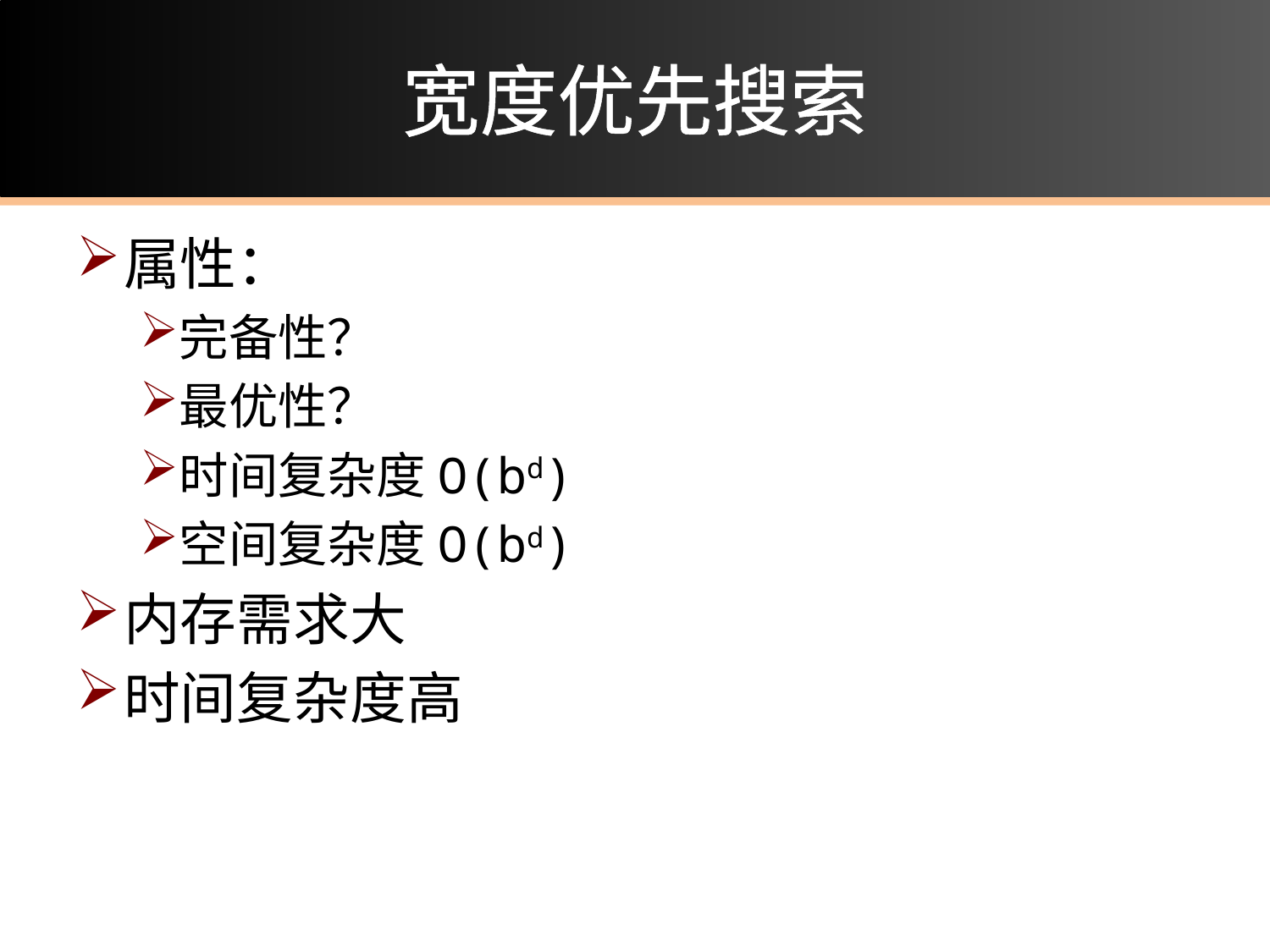

# 宽度优先搜索

属性：
完备性？
最优性？
时间复杂度O(bd)
空间复杂度O(bd)
内存需求大
时间复杂度高
22